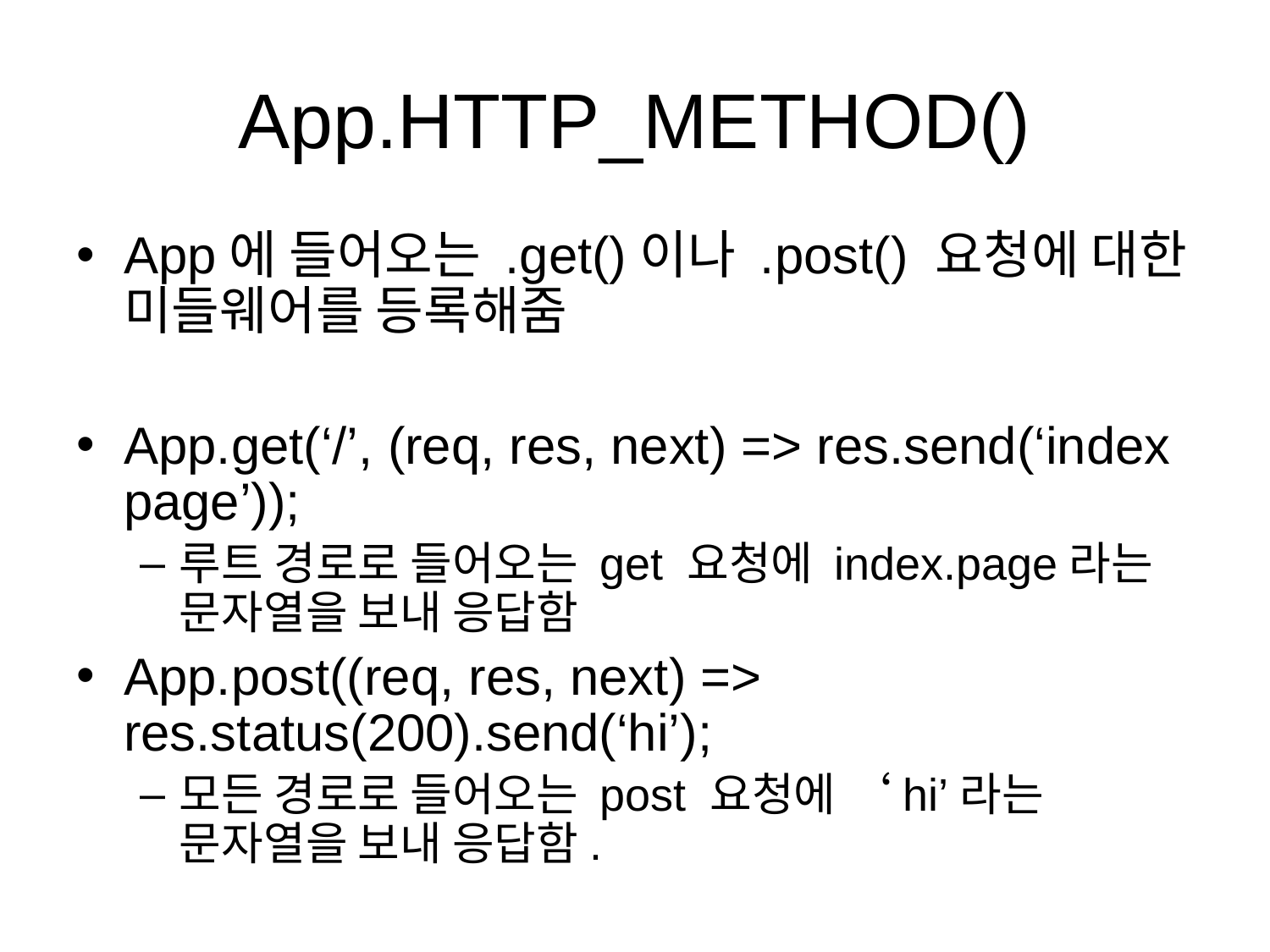

# App.HTTP_METHOD()
App에 들어오는 .get()이나 .post() 요청에 대한 미들웨어를 등록해줌

App.get(‘/’, (req, res, next) => res.send(‘index page’));
루트 경로로 들어오는 get 요청에 index.page라는 문자열을 보내 응답함
App.post((req, res, next) => res.status(200).send(‘hi’);
모든 경로로 들어오는 post 요청에 ‘hi’라는 문자열을 보내 응답함.